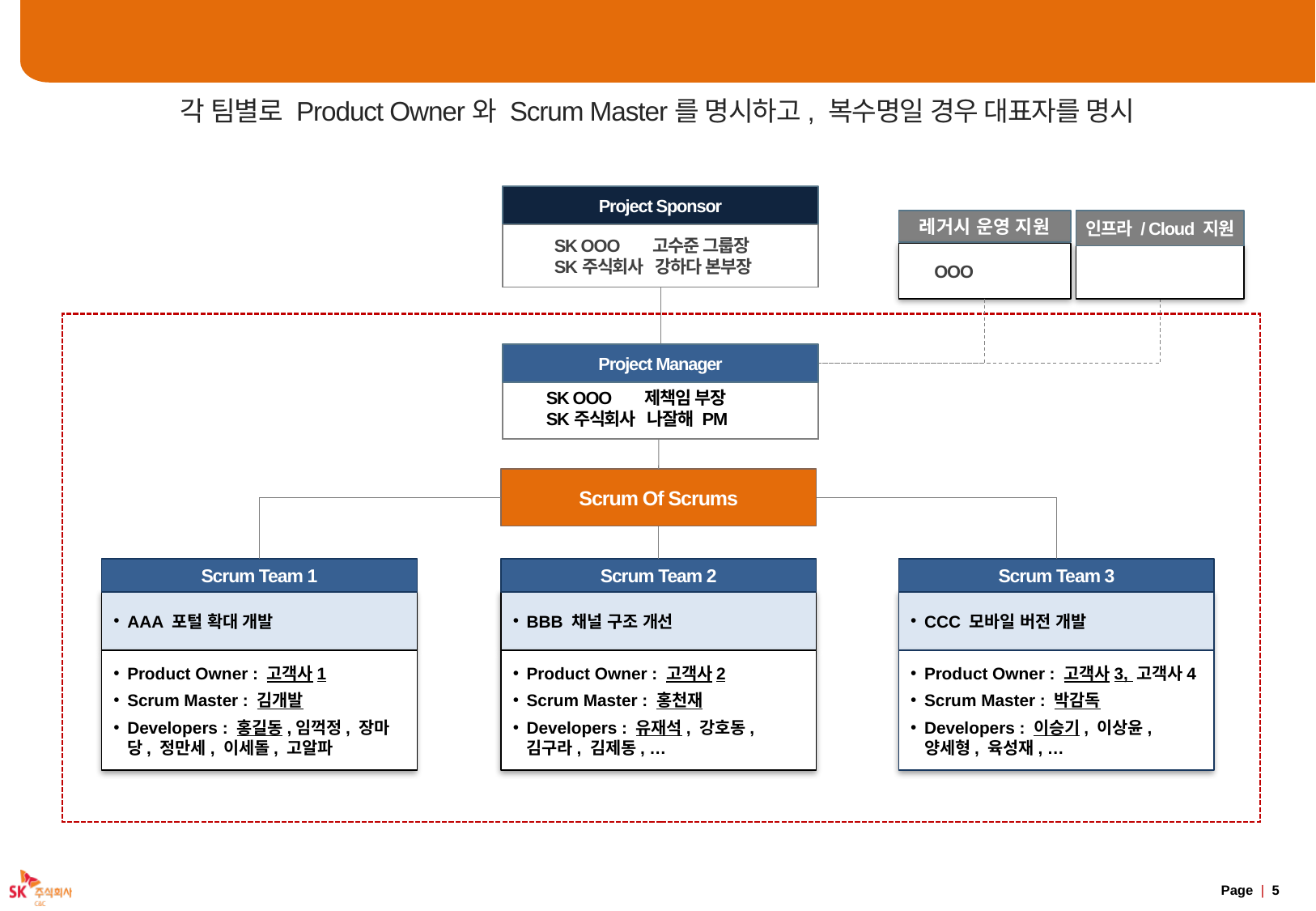

# [ Backup ] Scrum 팀 조직도 예시
각 팀별로 Product Owner와 Scrum Master를 명시하고, 복수명일 경우 대표자를 명시
Project Sponsor

SK OOO       고수준 그룹장
SK주식회사   강하다 본부장
인프라 / Cloud 지원

레거시 운영 지원
OOO

Project Manager

SK OOO       제책임 부장
SK주식회사   나잘해 PM
Scrum Of Scrums
Scrum Team 1
AAA 포털 확대 개발
Product Owner : 고객사1
Scrum Master : 김개발
Developers : 홍길동,임꺽정, 장마당, 정만세, 이세돌, 고알파
Scrum Team 2
BBB 채널 구조 개선
Product Owner : 고객사2
Scrum Master : 홍천재
Developers : 유재석, 강호동, 김구라, 김제동, …
Scrum Team 3
CCC 모바일 버전 개발
Product Owner : 고객사3, 고객사4
Scrum Master : 박감독
Developers : 이승기, 이상윤, 양세형, 육성재, …